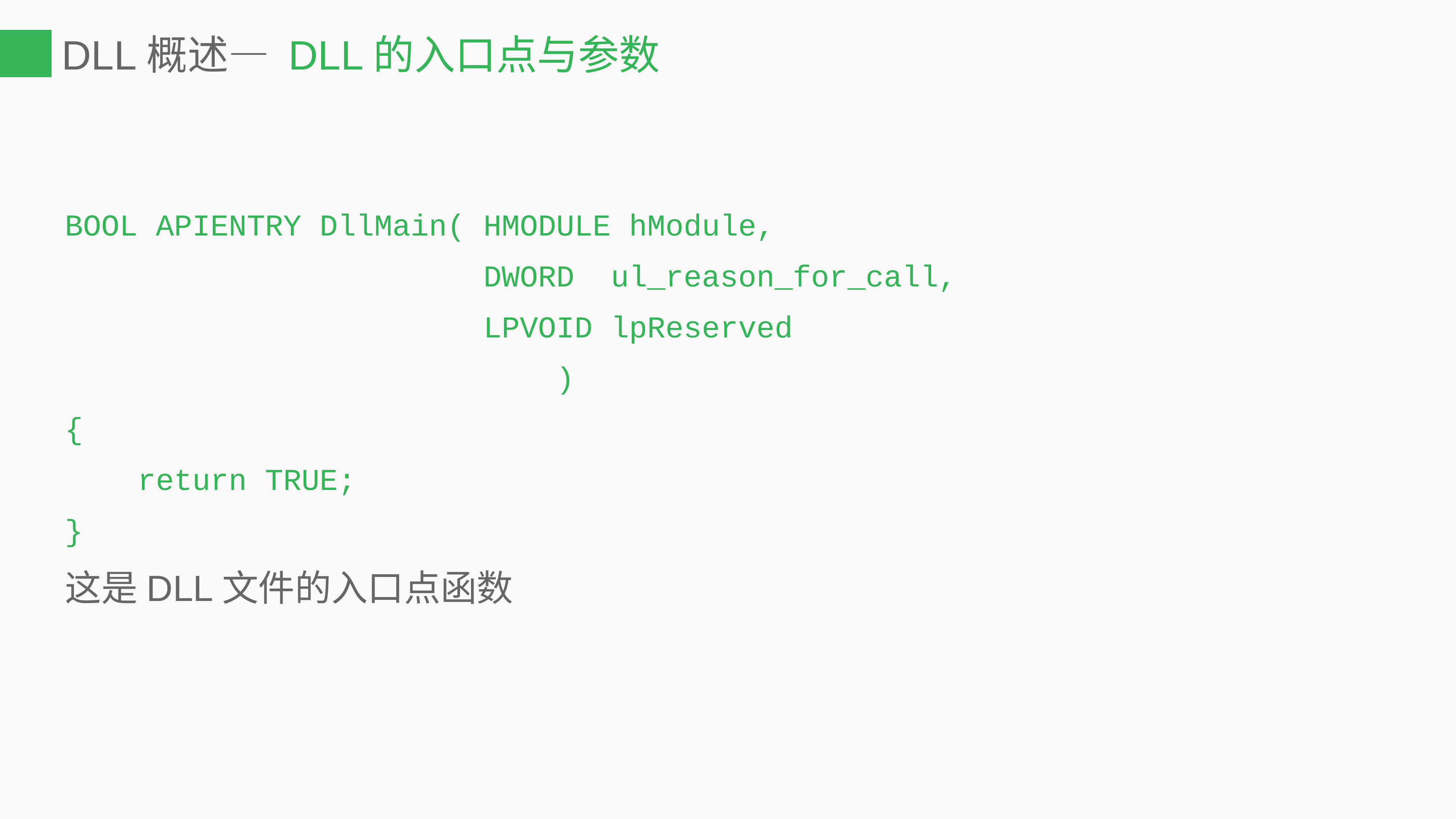

# DLL概述— DLL的入口点与参数
BOOL APIENTRY DllMain( HMODULE hModule,
                       DWORD  ul_reason_for_call,
                       LPVOID lpReserved
					            )
{
    return TRUE;
}
这是DLL文件的入口点函数